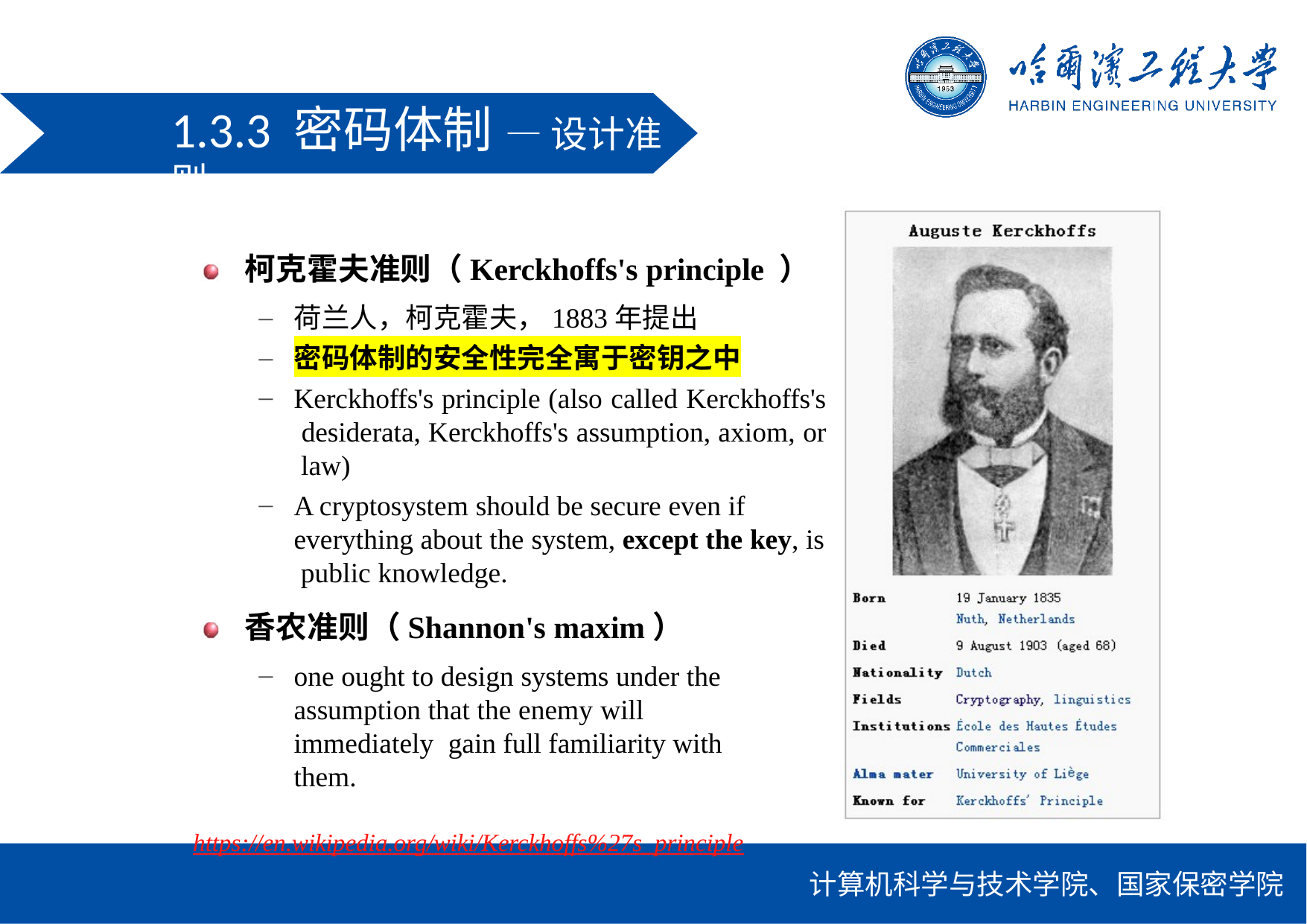

1.3.3 密码体制— 设计准则

柯克霍夫准则（Kerckhoffs's principle ）
荷兰人，柯克霍夫，1883年提出
密码体制的安全性完全寓于密钥之中
Kerckhoffs's principle (also called Kerckhoffs's  desiderata, Kerckhoffs's assumption, axiom, or  law)
A cryptosystem should be secure even if  everything about the system, except the key, is  public knowledge.
香农准则（Shannon's maxim）
one ought to design systems under the  assumption that the enemy will immediately  gain full familiarity with them.

https://en.wikipedia.org/wiki/Kerckhoffs%27s_principle